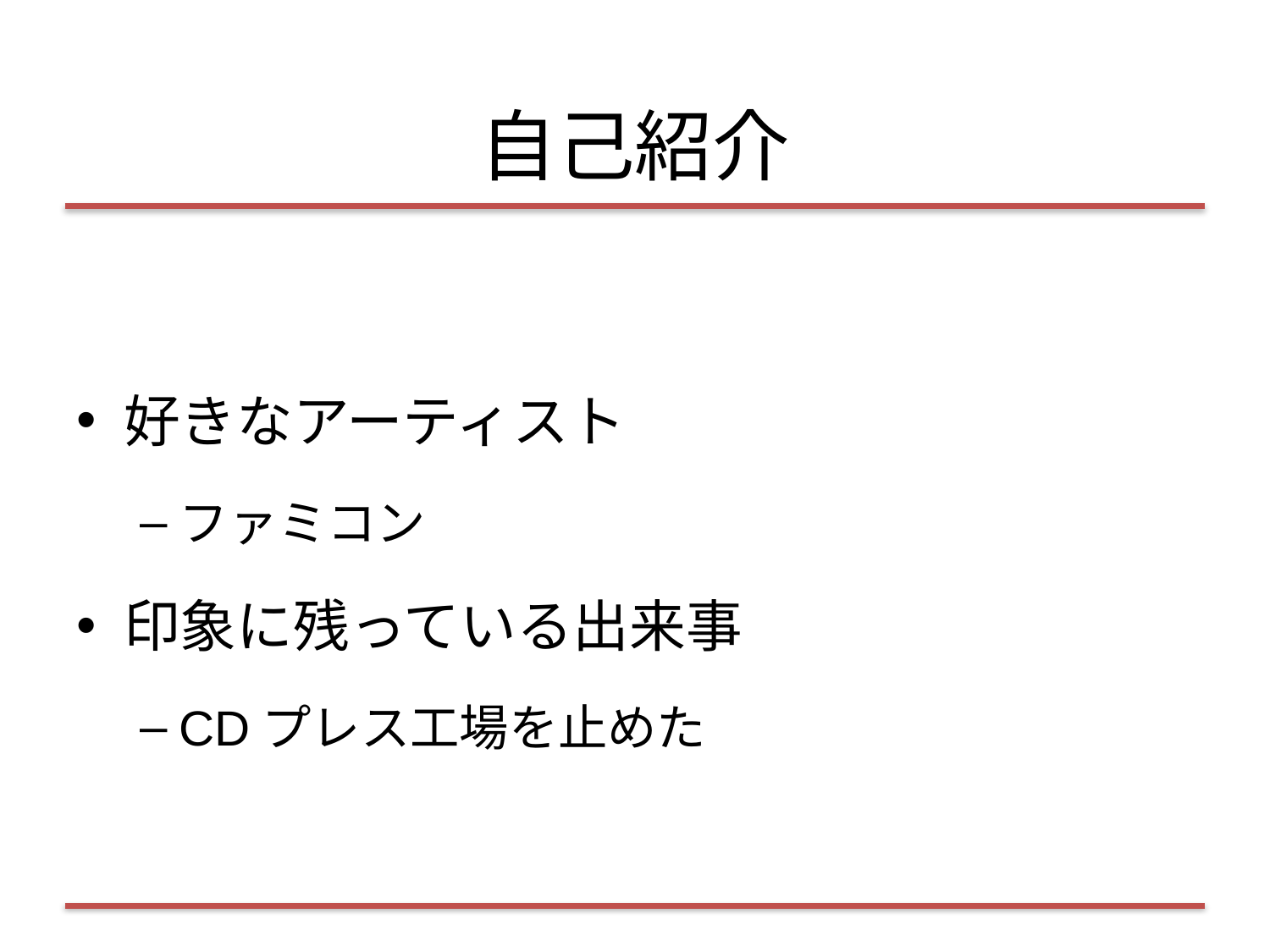

# 自己紹介
好きなアーティスト
ファミコン
印象に残っている出来事
CDプレス工場を止めた